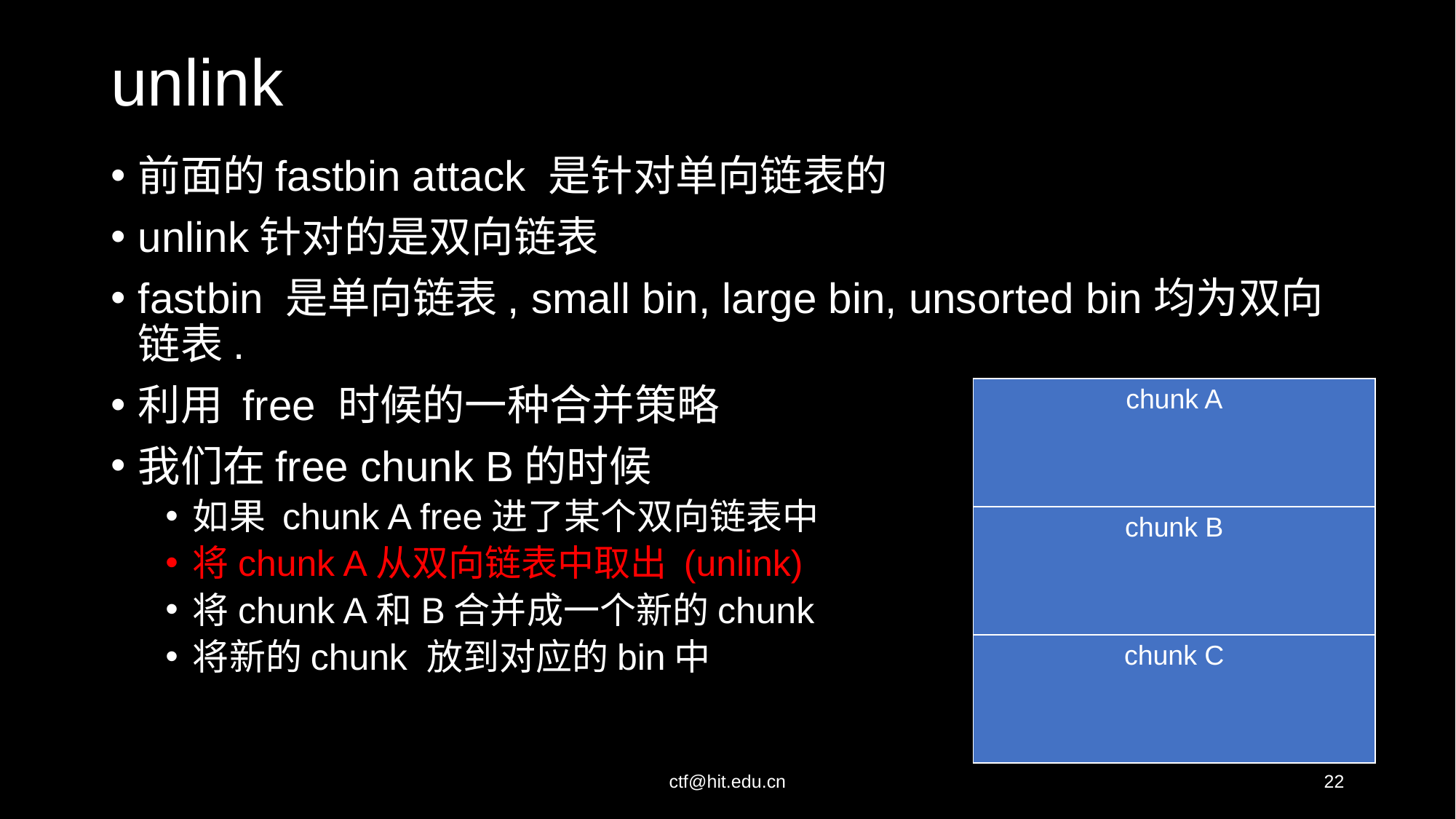

# unlink
前面的fastbin attack 是针对单向链表的
unlink针对的是双向链表
fastbin 是单向链表, small bin, large bin, unsorted bin均为双向链表.
利用 free 时候的一种合并策略
我们在free chunk B的时候
如果 chunk A free进了某个双向链表中
将chunk A从双向链表中取出 (unlink)
将chunk A和B合并成一个新的chunk
将新的chunk 放到对应的bin中
| chunk A |
| --- |
| chunk B |
| chunk C |
ctf@hit.edu.cn
22